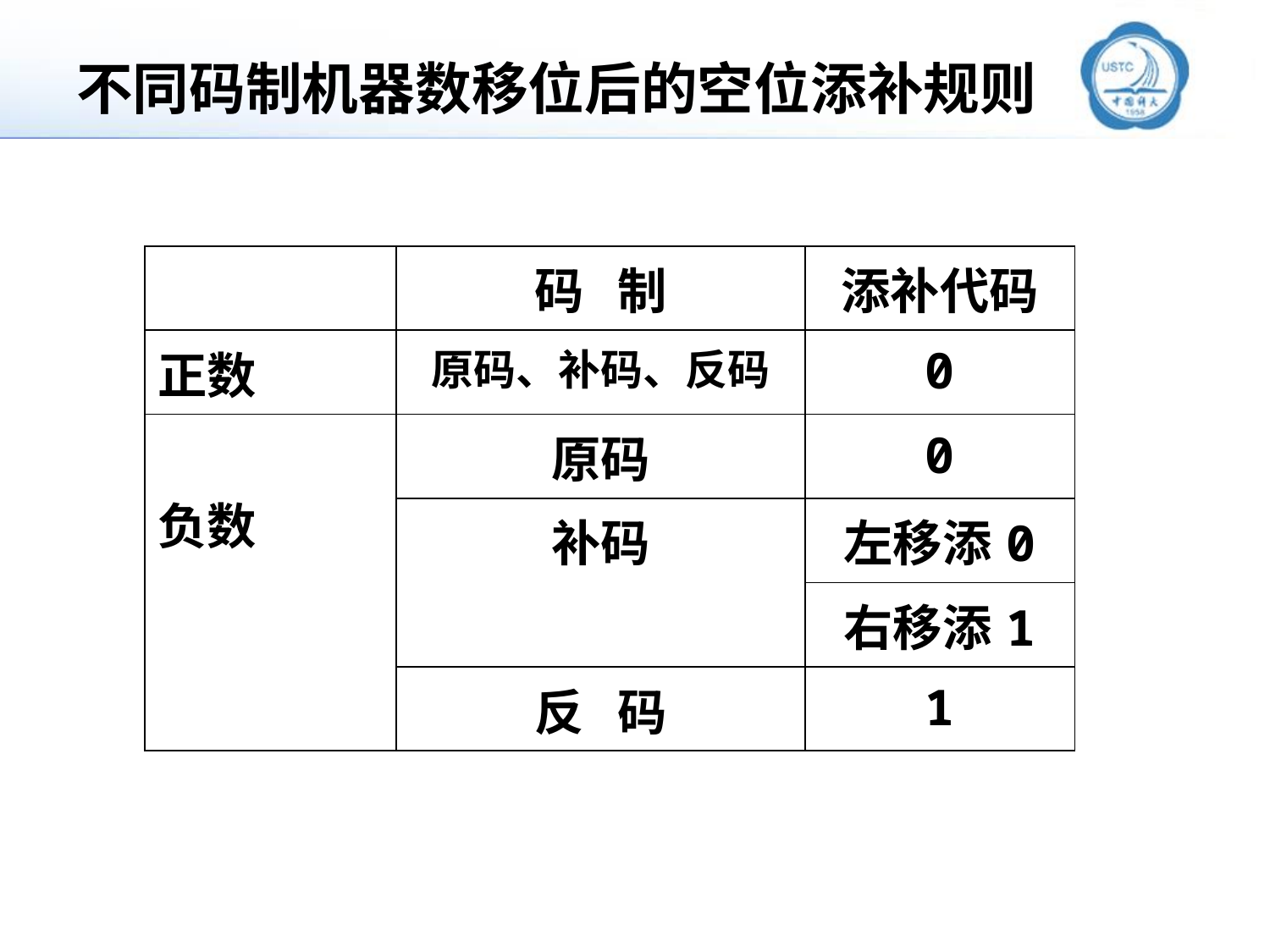

# 不同码制机器数移位后的空位添补规则
|  | 码   制 | 添补代码 |
| --- | --- | --- |
| 正数 | 原码、补码、反码 | 0 |
| 负数 | 原码 | 0 |
|  | 补码 | 左移添0 |
|  |  | 右移添1 |
|  | 反   码 | 1 |